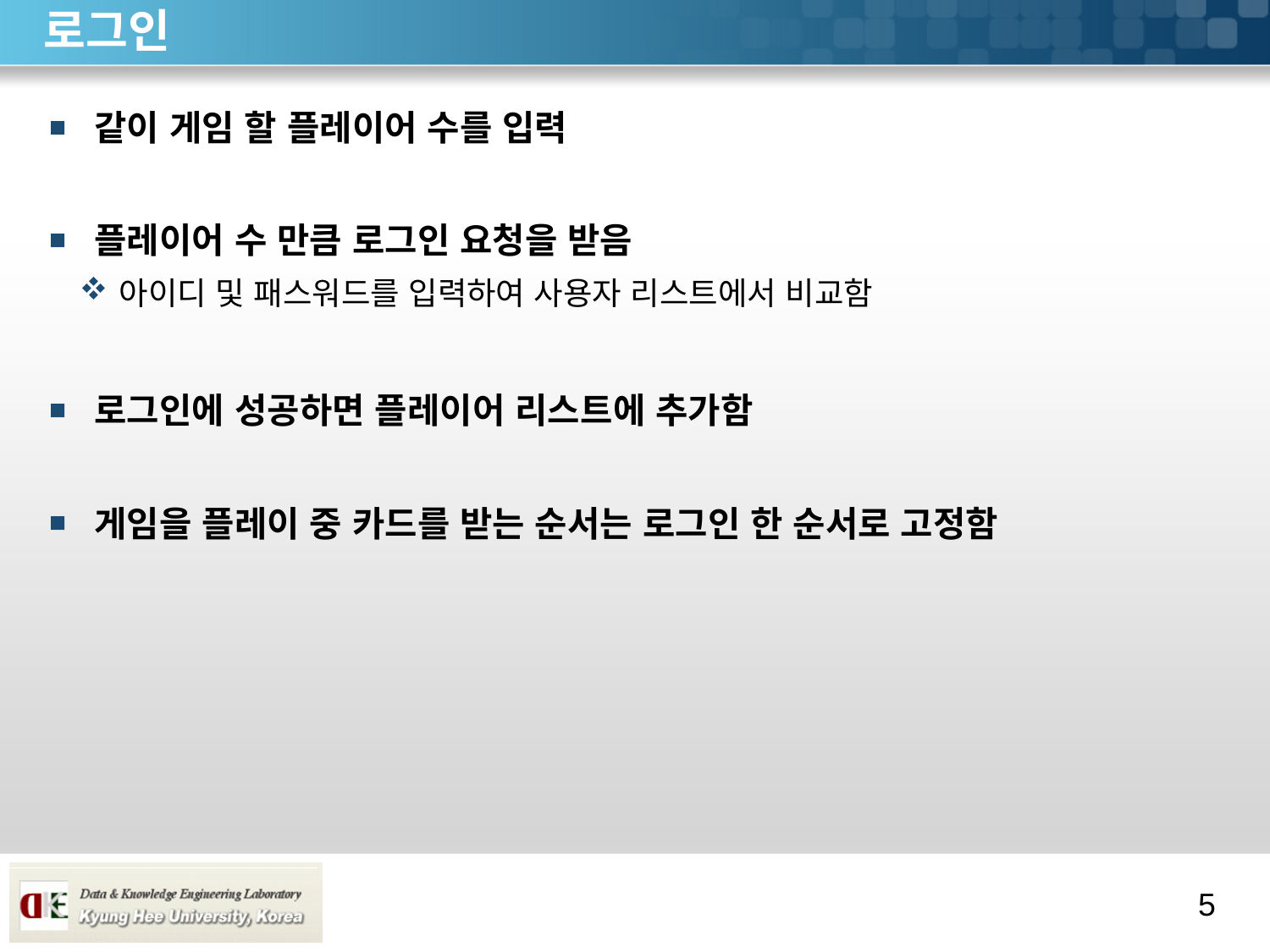

# 로그인
같이 게임 할 플레이어 수를 입력

플레이어 수 만큼 로그인 요청을 받음
아이디 및 패스워드를 입력하여 사용자 리스트에서 비교함

로그인에 성공하면 플레이어 리스트에 추가함

게임을 플레이 중 카드를 받는 순서는 로그인 한 순서로 고정함